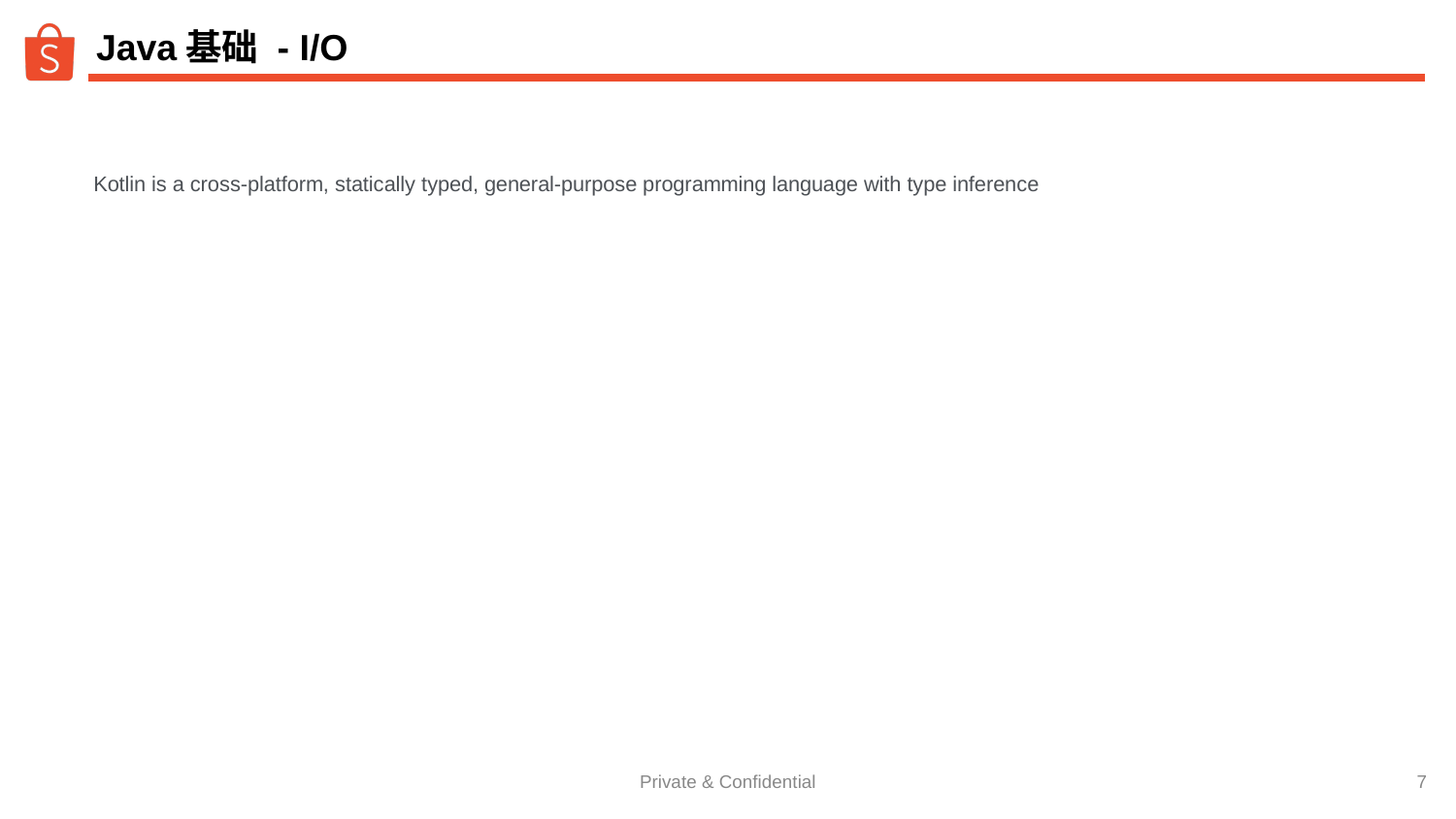

# Java基础 - I/O
Kotlin is a cross-platform, statically typed, general-purpose programming language with type inference
7